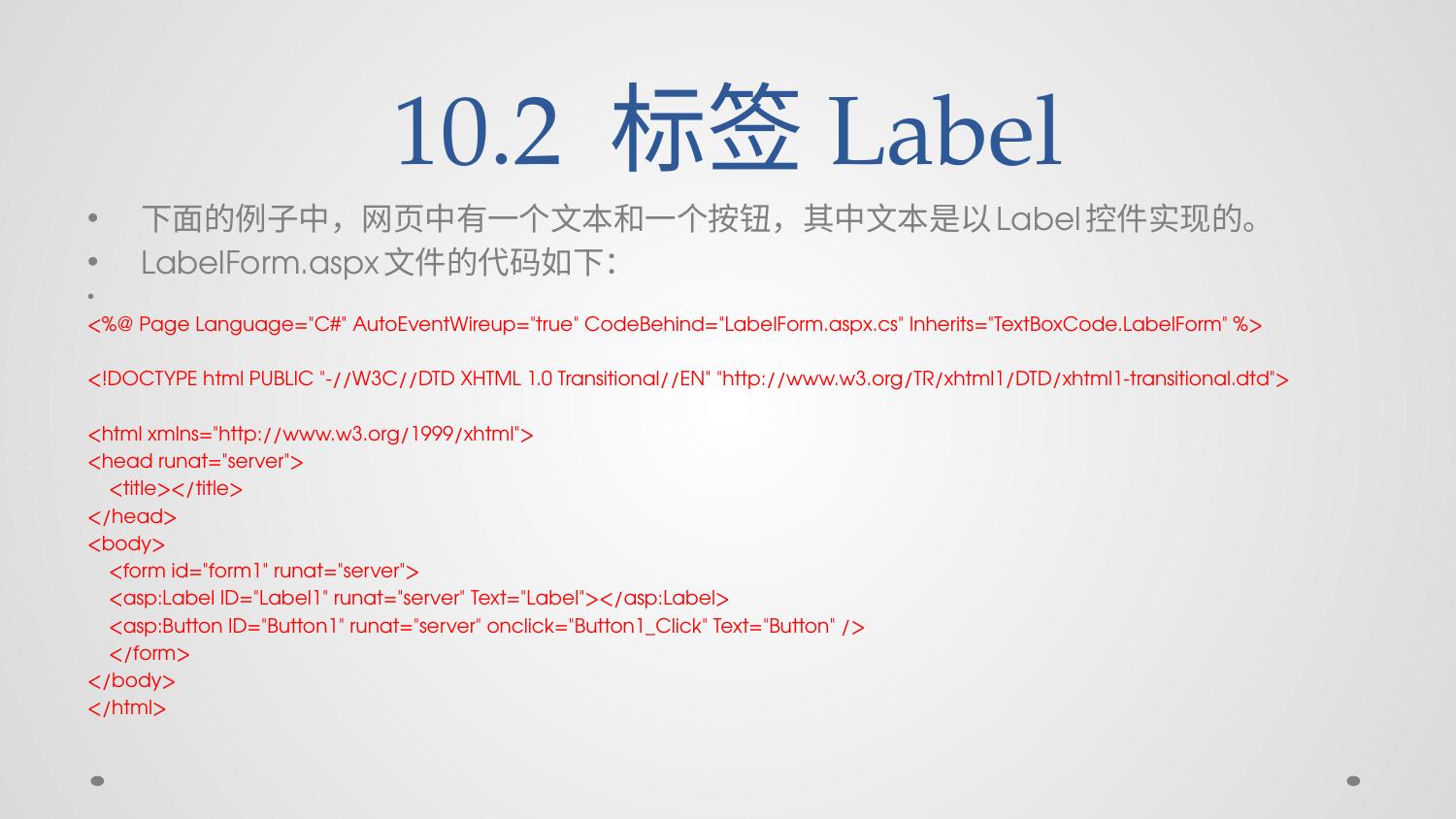

# 10.2 标签Label
下面的例子中，网页中有一个文本和一个按钮，其中文本是以Label控件实现的。
LabelForm.aspx文件的代码如下：

<%@ Page Language="C#" AutoEventWireup="true" CodeBehind="LabelForm.aspx.cs" Inherits="TextBoxCode.LabelForm" %>

<!DOCTYPE html PUBLIC "-//W3C//DTD XHTML 1.0 Transitional//EN" "http://www.w3.org/TR/xhtml1/DTD/xhtml1-transitional.dtd">

<html xmlns="http://www.w3.org/1999/xhtml">
<head runat="server">
    <title></title>
</head>
<body>
    <form id="form1" runat="server">
    <asp:Label ID="Label1" runat="server" Text="Label"></asp:Label>
    <asp:Button ID="Button1" runat="server" onclick="Button1_Click" Text="Button" />
    </form>
</body>
</html>